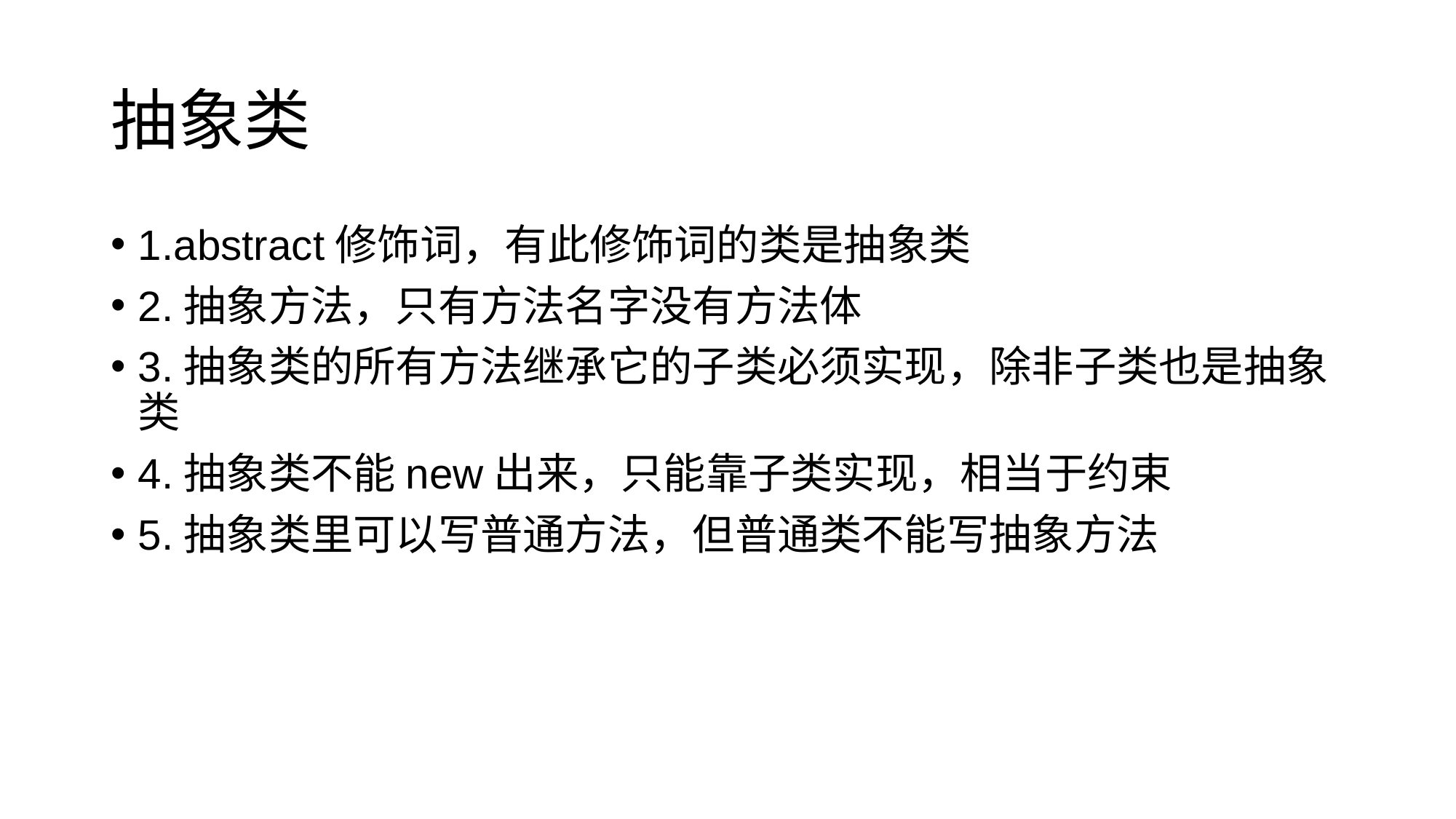

# 抽象类
1.abstract修饰词，有此修饰词的类是抽象类
2.抽象方法，只有方法名字没有方法体
3.抽象类的所有方法继承它的子类必须实现，除非子类也是抽象类
4.抽象类不能new出来，只能靠子类实现，相当于约束
5.抽象类里可以写普通方法，但普通类不能写抽象方法